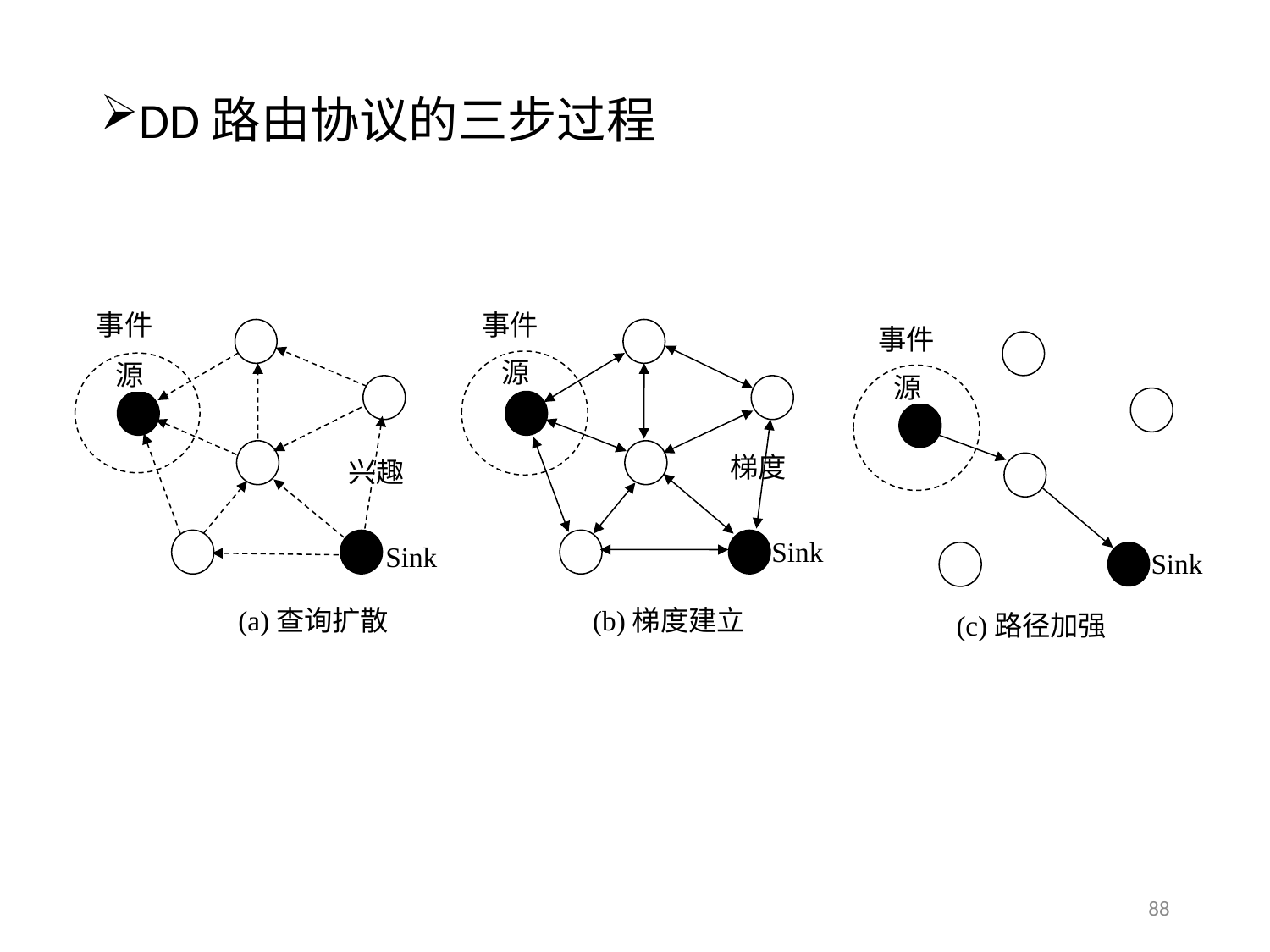

DD路由协议的三步过程

事件
事件

事件

源
源

源

梯度

兴趣

Sink
Sink

Sink

(a)查询扩散
(b)梯度建立
(c)路径加强

88